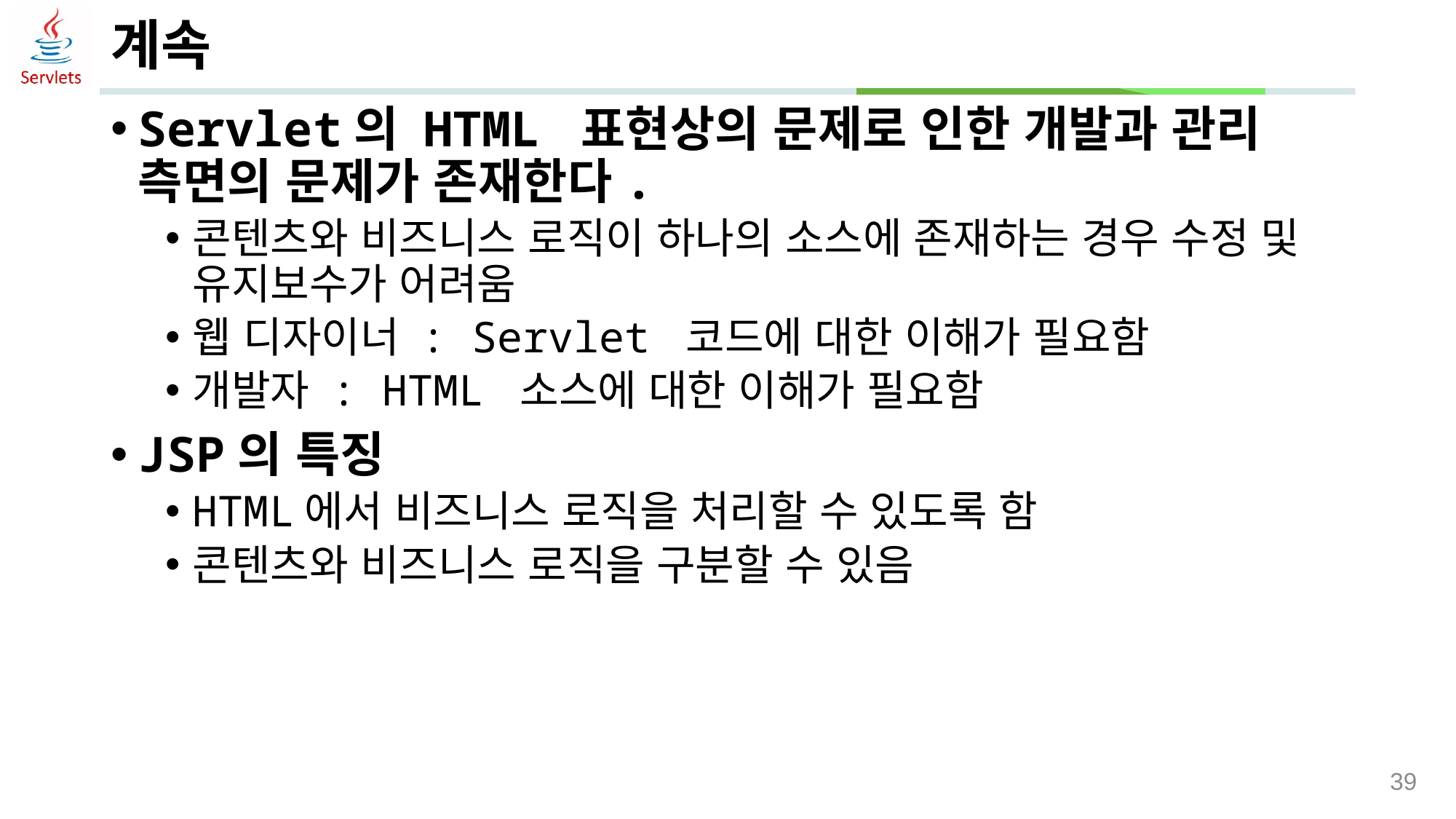

# 계속
Servlet의 HTML 표현상의 문제로 인한 개발과 관리 측면의 문제가 존재한다.
콘텐츠와 비즈니스 로직이 하나의 소스에 존재하는 경우 수정 및 유지보수가 어려움
웹 디자이너 : Servlet 코드에 대한 이해가 필요함
개발자 : HTML 소스에 대한 이해가 필요함
JSP의 특징
HTML에서 비즈니스 로직을 처리할 수 있도록 함
콘텐츠와 비즈니스 로직을 구분할 수 있음
39